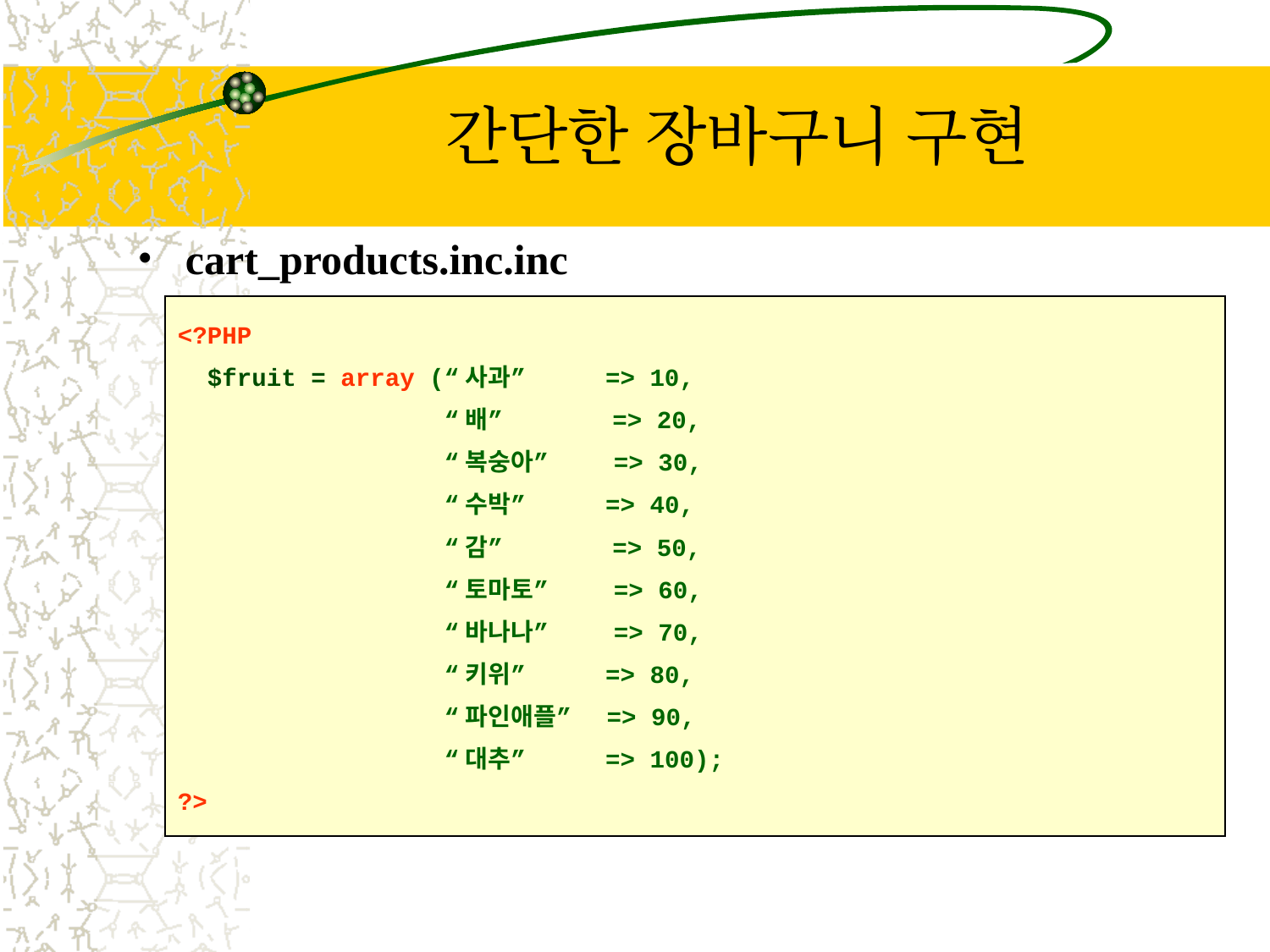

# 간단한 장바구니 구현
cart_products.inc.inc
<?PHP
  $fruit = array (“사과”     => 10,
                  “배”       => 20,
                  “복숭아”    => 30,
                  “수박”     => 40,
                  “감”       => 50,
                  “토마토”    => 60,
                  “바나나”    => 70,
                  “키위”     => 80,
                  “파인애플”  => 90,
                  “대추”     => 100);
?>